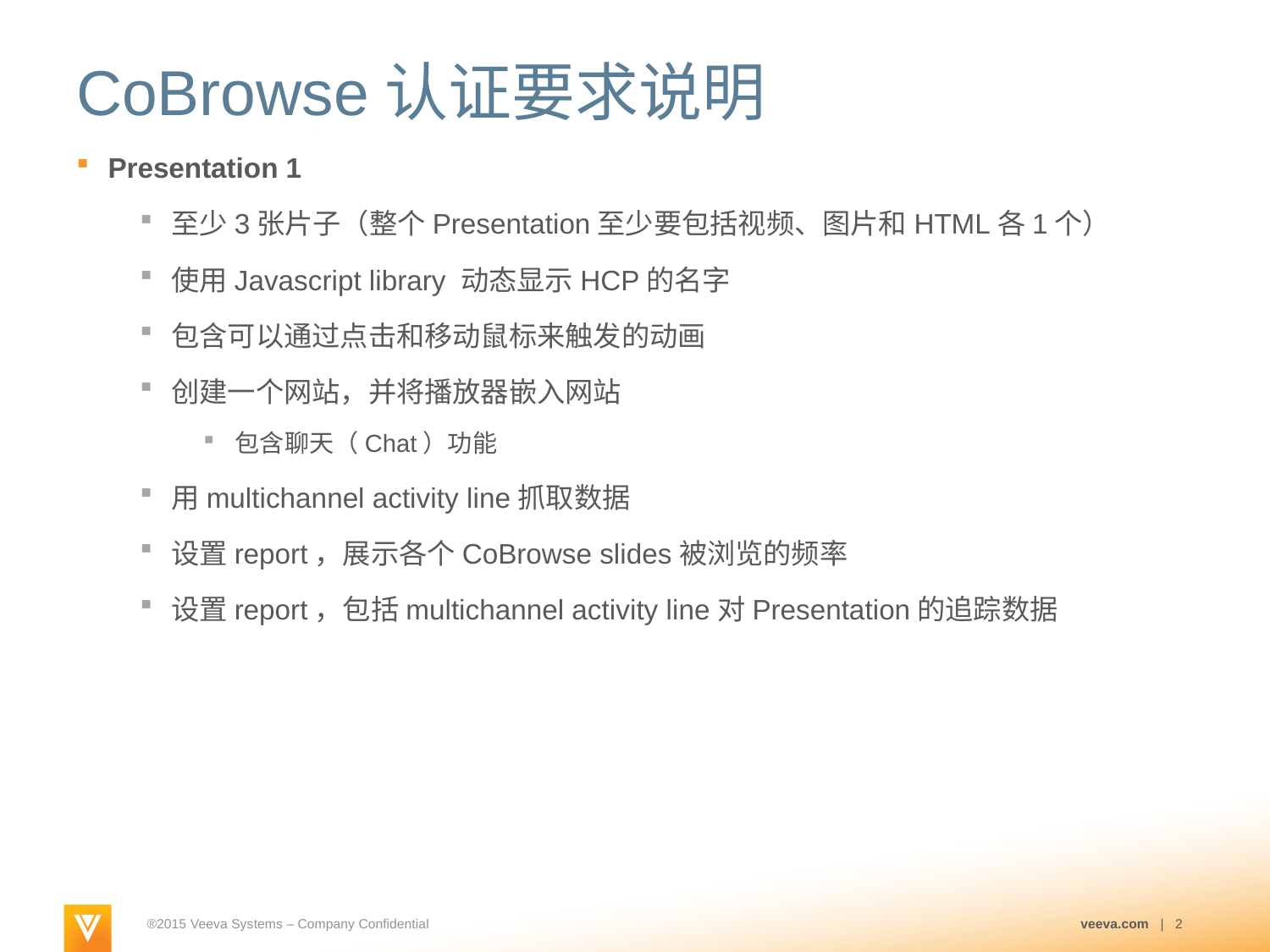

# CoBrowse认证要求说明
Presentation 1
至少3张片子（整个Presentation至少要包括视频、图片和HTML各1个）
使用Javascript library 动态显示HCP的名字
包含可以通过点击和移动鼠标来触发的动画
创建一个网站，并将播放器嵌入网站
包含聊天（Chat）功能
用multichannel activity line抓取数据
设置report，展示各个CoBrowse slides被浏览的频率
设置report，包括multichannel activity line对Presentation的追踪数据